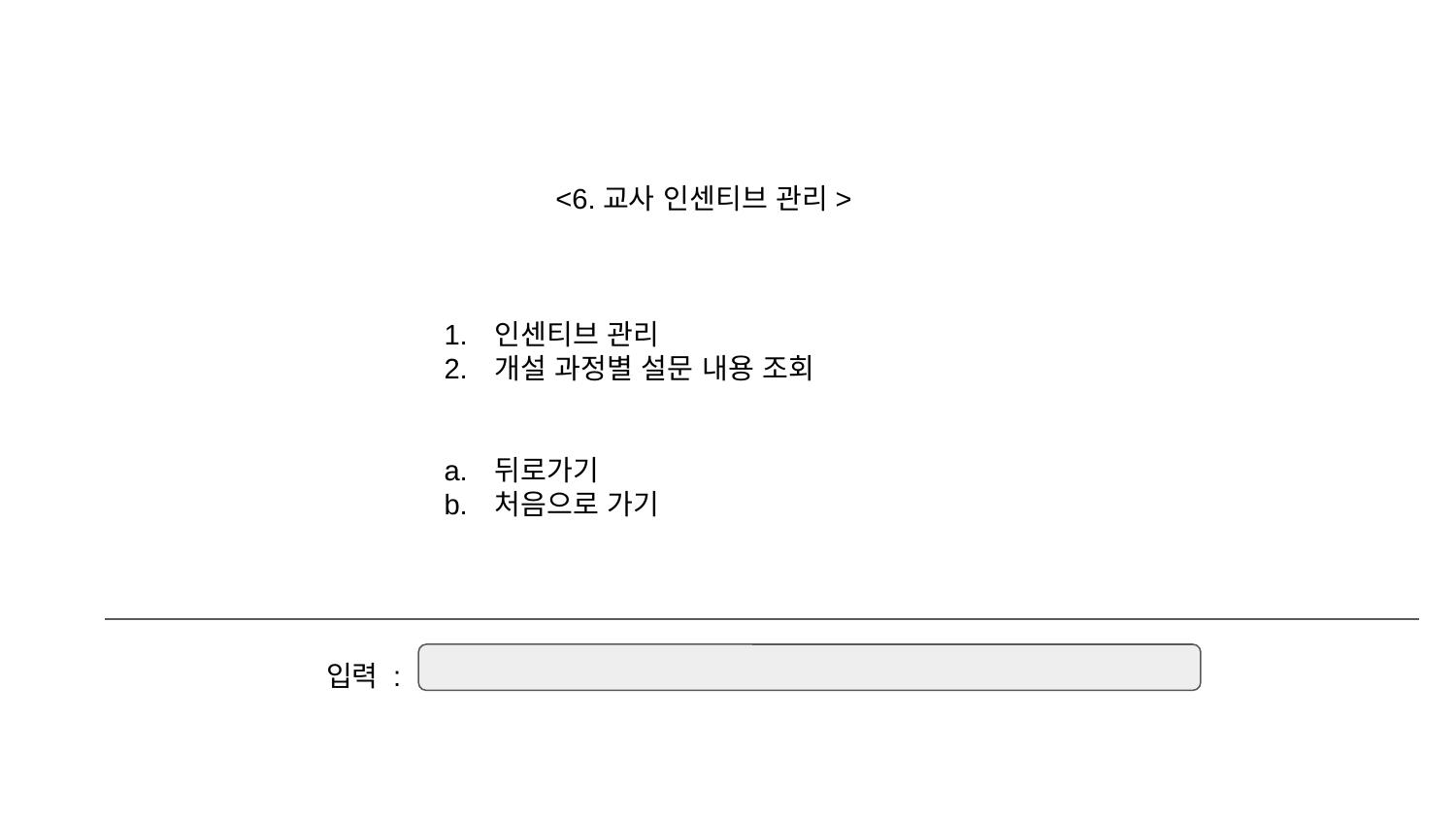

<6.교사 인센티브 관리>

인센티브 관리
개설 과정별 설문 내용 조회

뒤로가기
처음으로 가기
입력 :